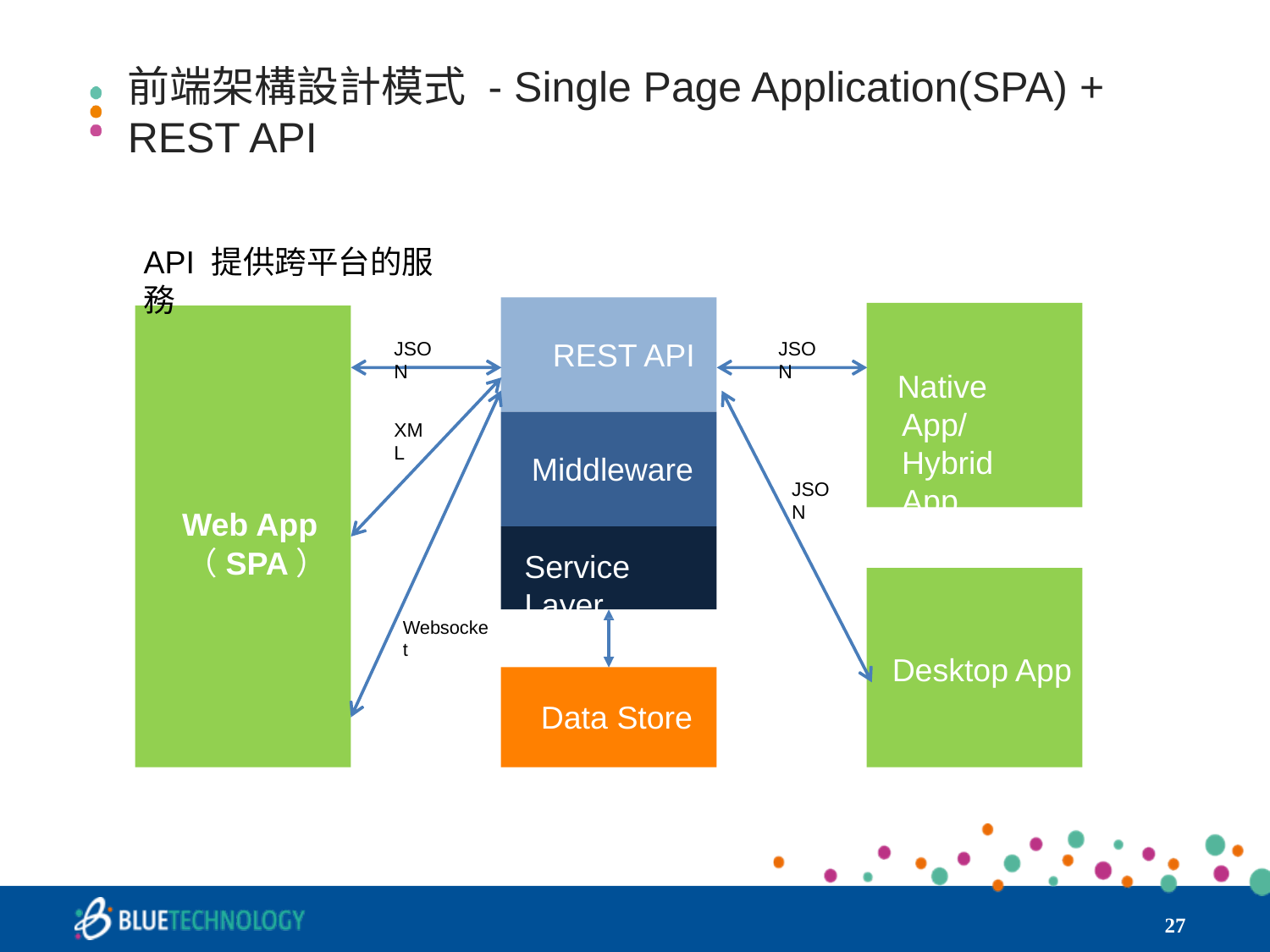

# 前端架構設計模式 - Single Page Application(SPA) +  REST API
API 提供跨平台的服務

REST API

Native App/  Hybrid App

Web App
（SPA）
JSON
JSON

Middleware
XML
JSON
Service Layer

Desktop App

Websocket

Data Store
27